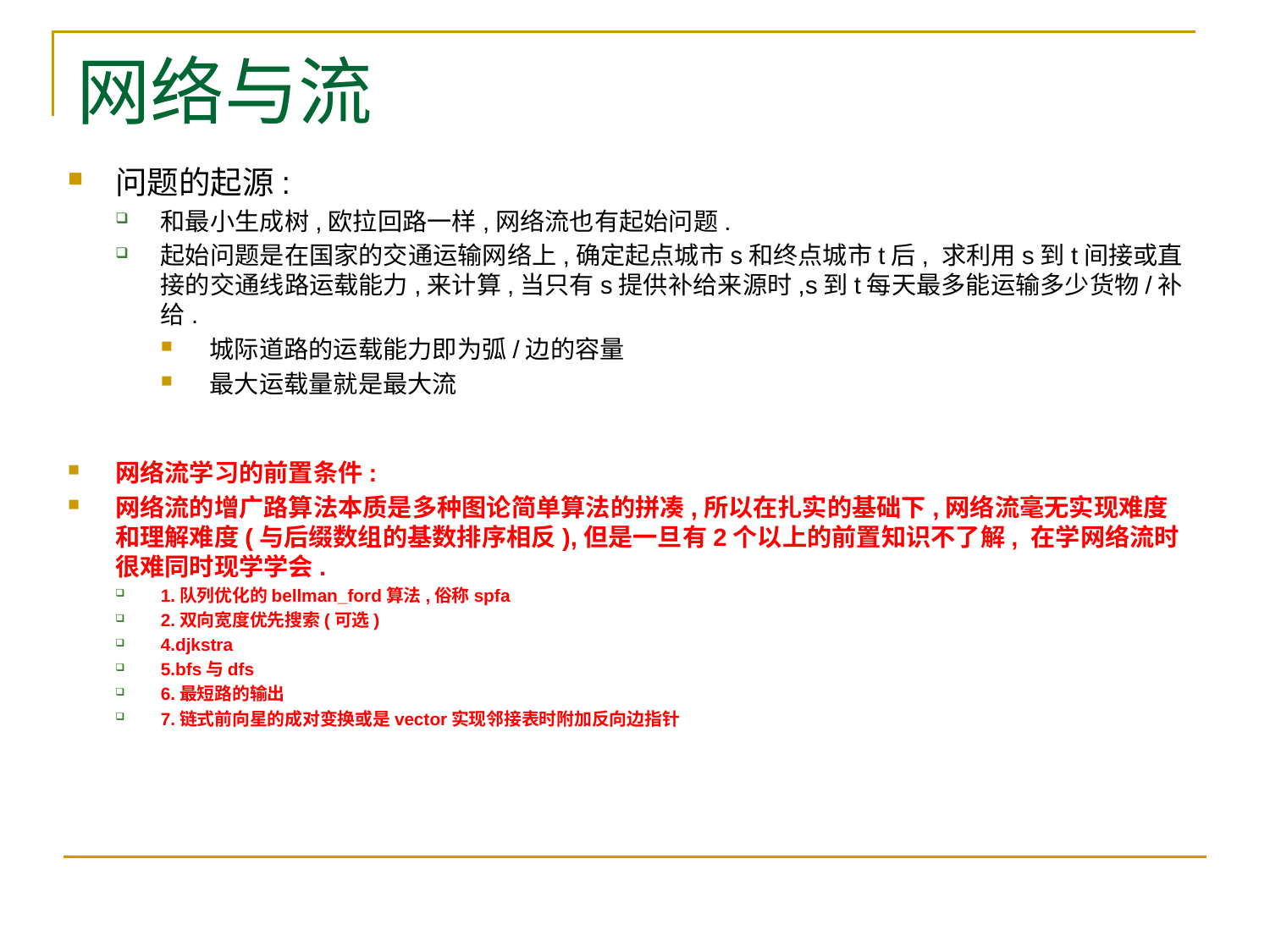

# 网络与流
问题的起源:
和最小生成树,欧拉回路一样,网络流也有起始问题.
起始问题是在国家的交通运输网络上,确定起点城市s和终点城市t后, 求利用s到t间接或直接的交通线路运载能力,来计算,当只有s提供补给来源时,s到t每天最多能运输多少货物/补给.
城际道路的运载能力即为弧/边的容量
最大运载量就是最大流

网络流学习的前置条件:
网络流的增广路算法本质是多种图论简单算法的拼凑,所以在扎实的基础下,网络流毫无实现难度和理解难度(与后缀数组的基数排序相反),但是一旦有2个以上的前置知识不了解, 在学网络流时很难同时现学学会.
1.队列优化的bellman_ford算法,俗称spfa
2.双向宽度优先搜索(可选)
4.djkstra
5.bfs与dfs
6.最短路的输出
7.链式前向星的成对变换或是vector实现邻接表时附加反向边指针